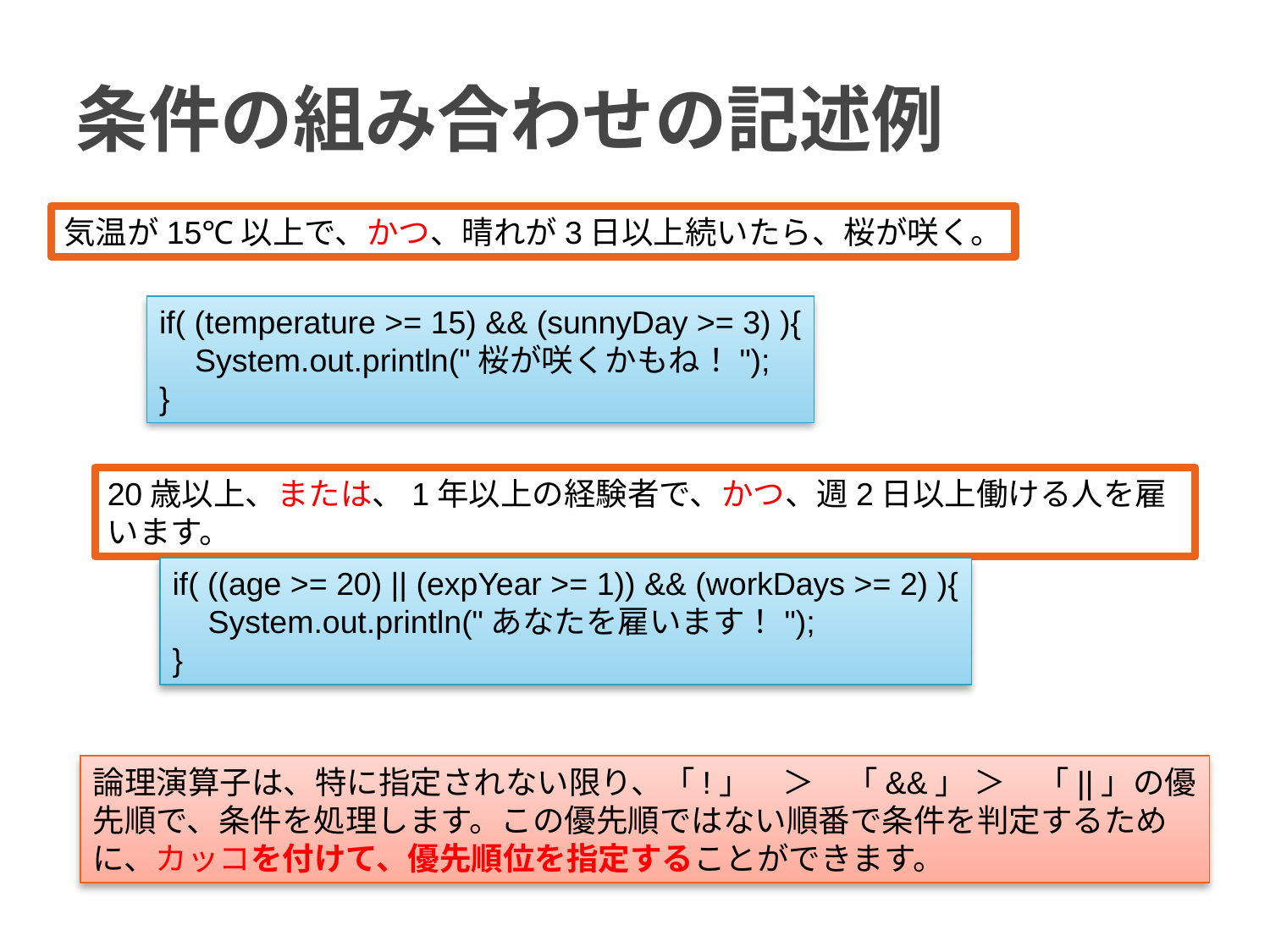

# 条件の組み合わせの記述例
気温が15℃以上で、かつ、晴れが3日以上続いたら、桜が咲く。
if( (temperature >= 15) && (sunnyDay >= 3) ){
    System.out.println("桜が咲くかもね！");
}
20歳以上、または、1年以上の経験者で、かつ、週2日以上働ける人を雇います。
if( ((age >= 20) || (expYear >= 1)) && (workDays >= 2) ){
    System.out.println("あなたを雇います！");
}
論理演算子は、特に指定されない限り、「!」　＞　「&&」 ＞　「||」の優先順で、条件を処理します。この優先順ではない順番で条件を判定するために、カッコを付けて、優先順位を指定することができます。